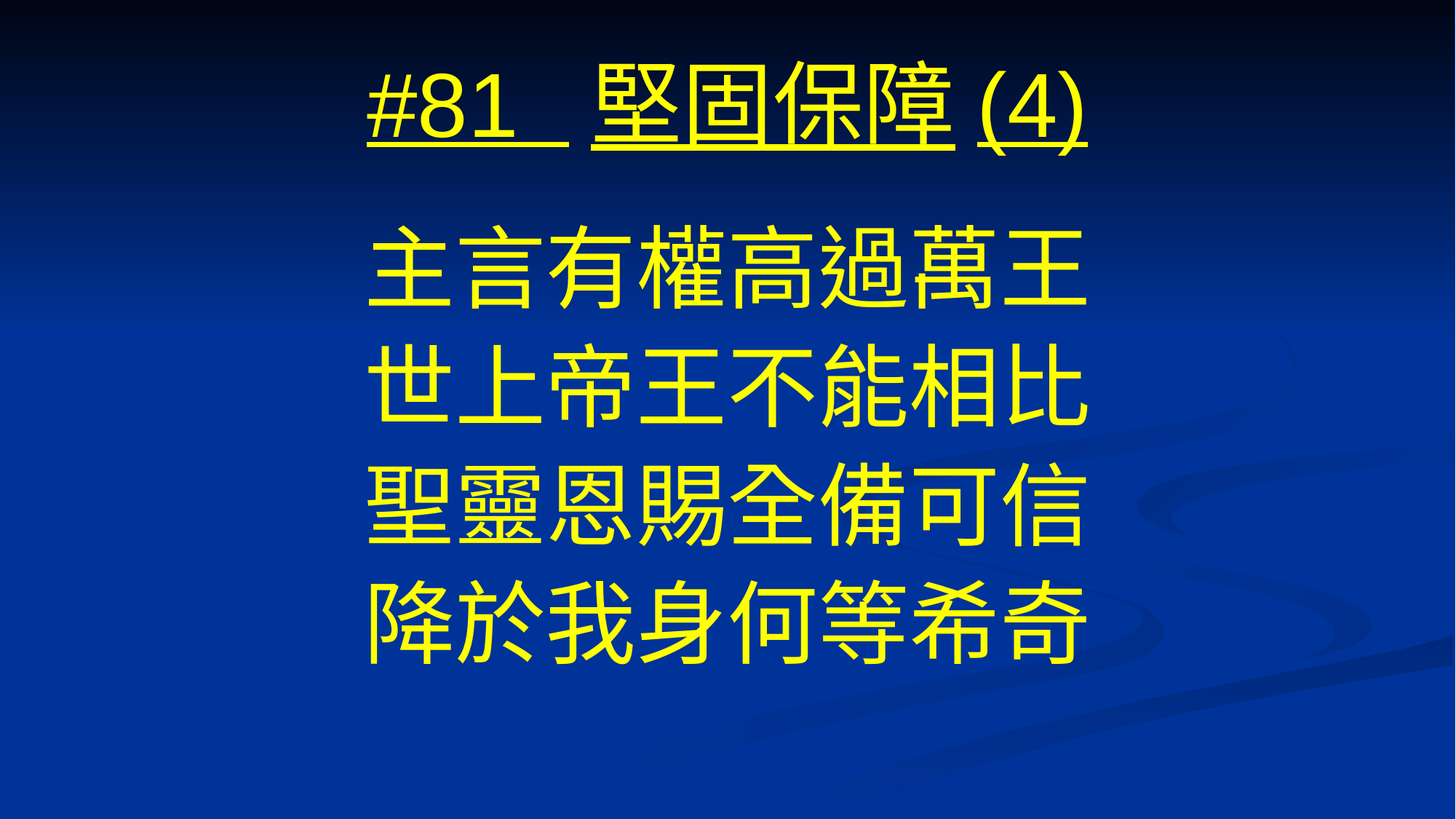

# #81  堅固保障(4)
主言有權高過萬王
世上帝王不能相比
聖靈恩賜全備可信
降於我身何等希奇